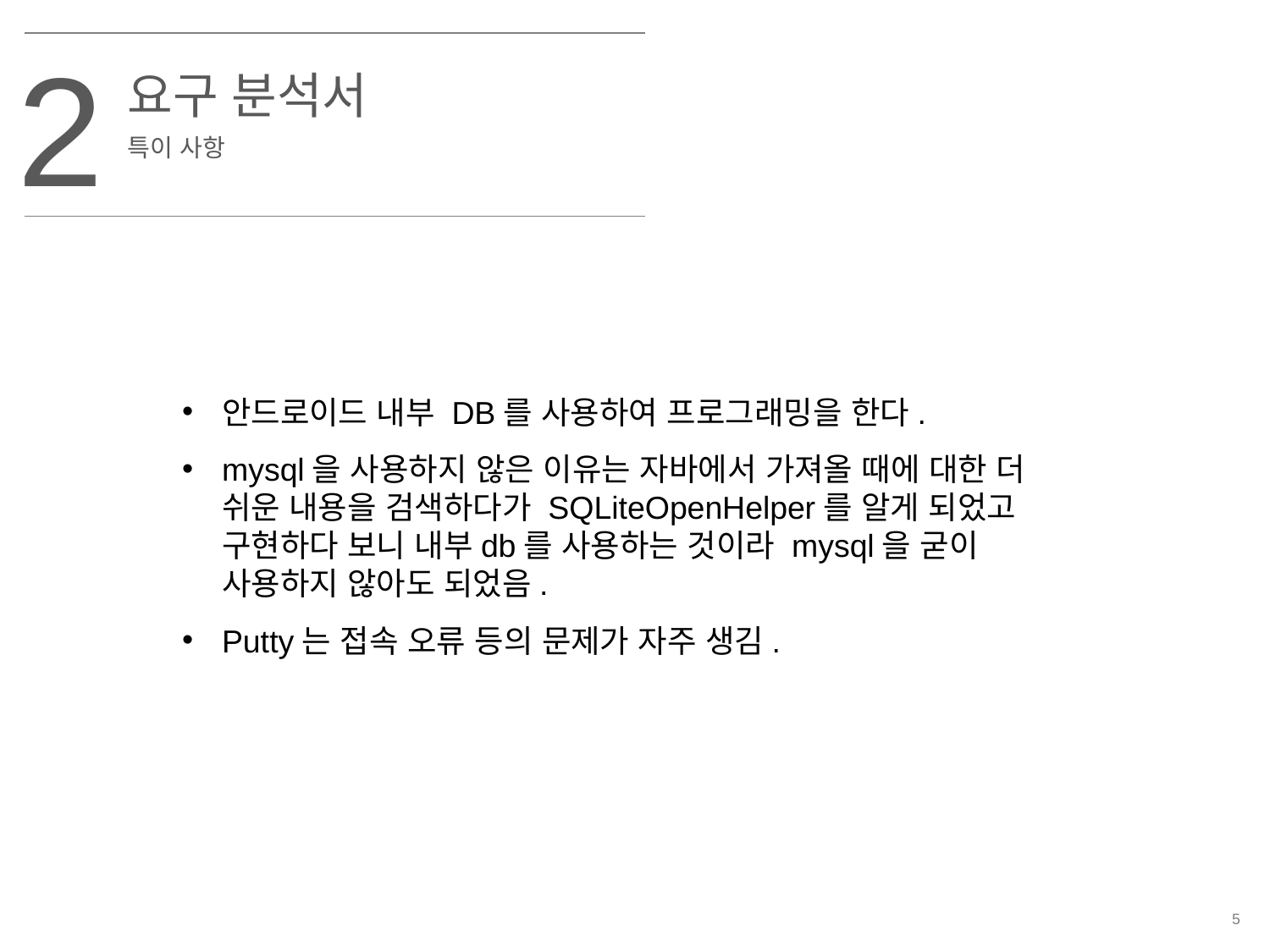

2
요구 분석서
특이 사항
안드로이드 내부 DB를 사용하여 프로그래밍을 한다.

mysql을 사용하지 않은 이유는 자바에서 가져올 때에 대한 더 쉬운 내용을 검색하다가 SQLiteOpenHelper를 알게 되었고 구현하다 보니 내부db를 사용하는 것이라 mysql을 굳이 사용하지 않아도 되었음.

Putty는 접속 오류 등의 문제가 자주 생김.